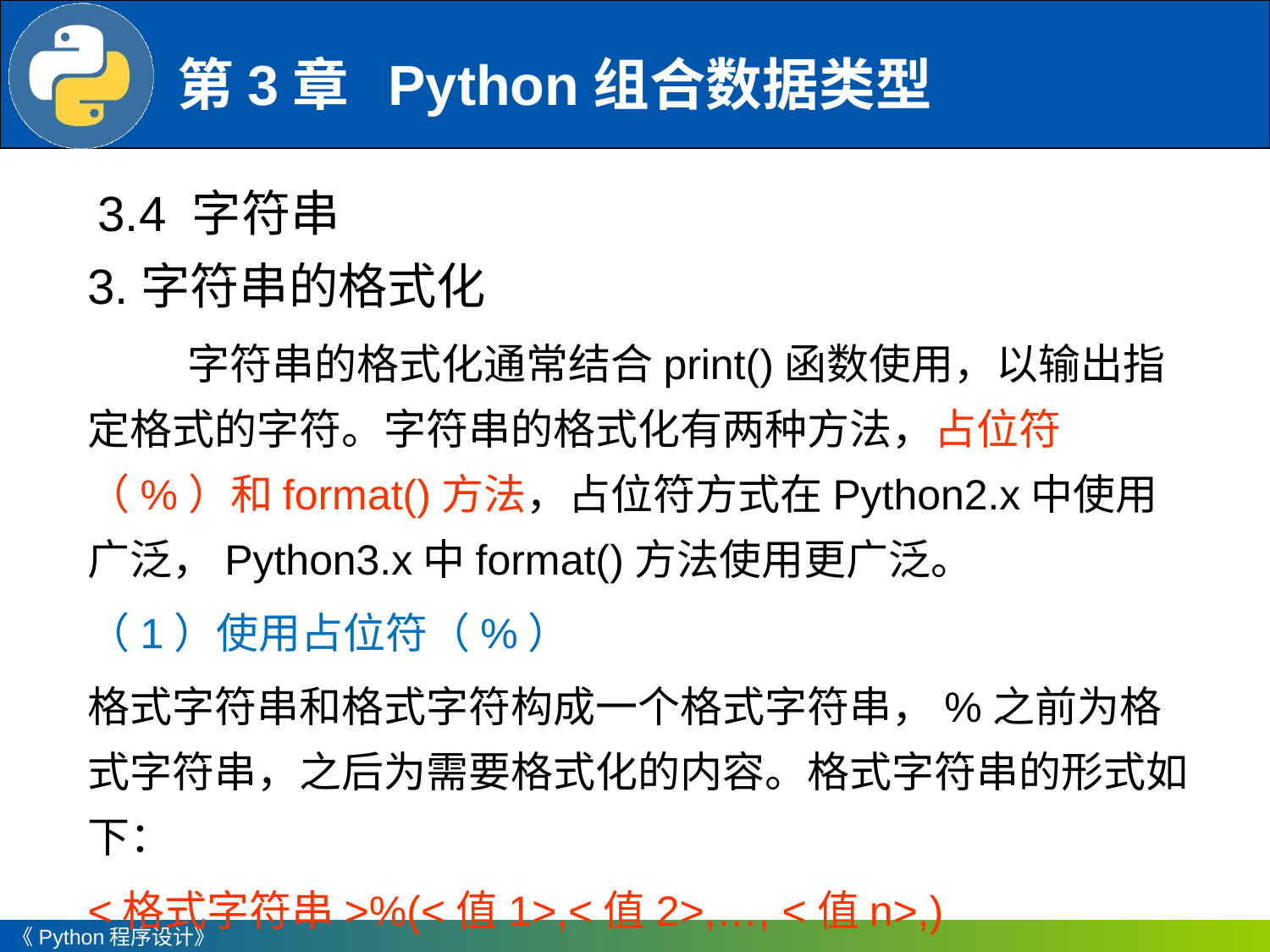

3.4 字符串
3.字符串的格式化
字符串的格式化通常结合print()函数使用，以输出指定格式的字符。字符串的格式化有两种方法，占位符（%）和format()方法，占位符方式在Python2.x中使用广泛，Python3.x中format()方法使用更广泛。
（1）使用占位符（%）
格式字符串和格式字符构成一个格式字符串，%之前为格式字符串，之后为需要格式化的内容。格式字符串的形式如下：
<格式字符串>%(<值1>,<值2>,…, <值n>,)